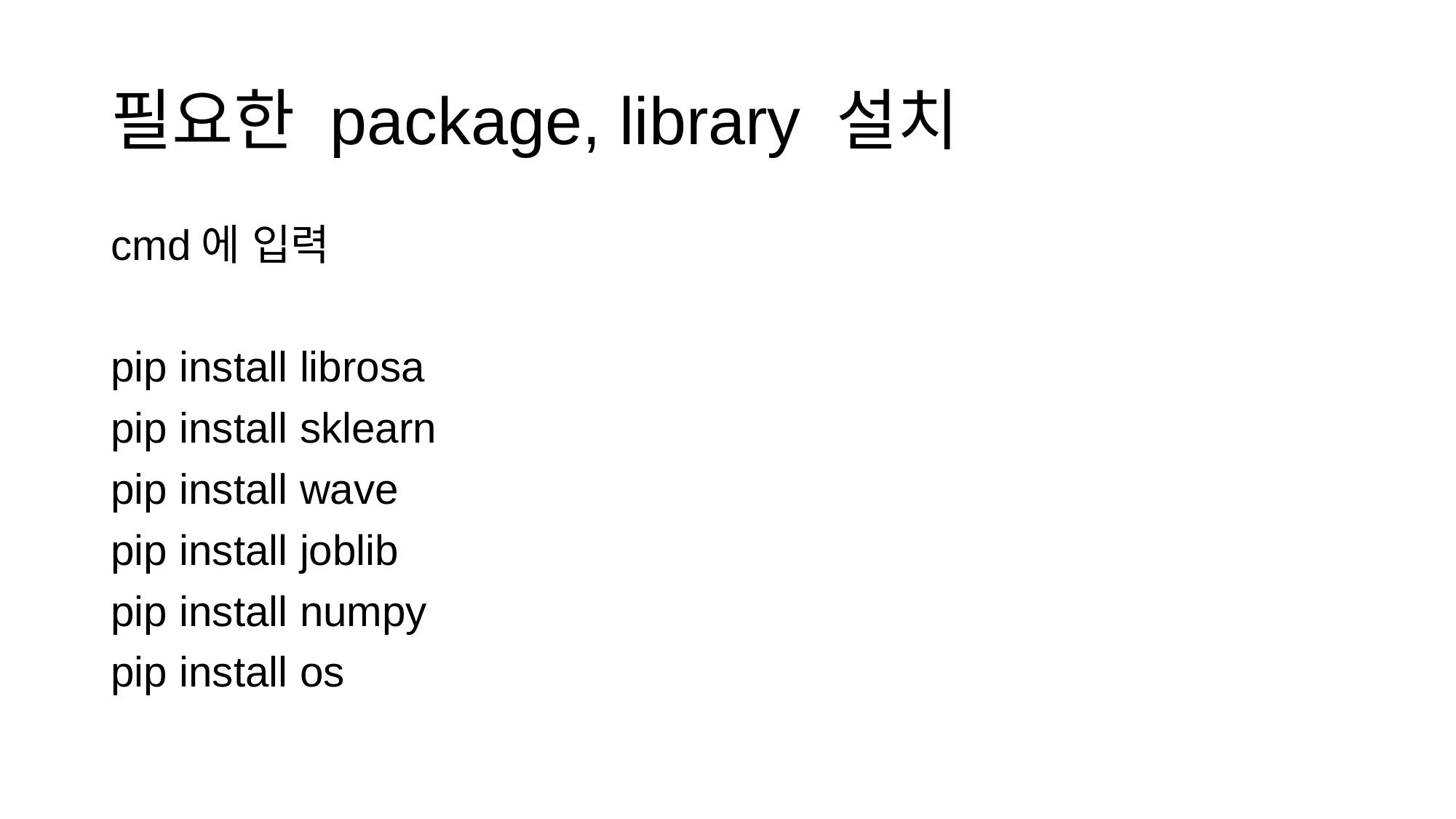

# 필요한 package, library 설치
cmd에 입력

pip install librosa
pip install sklearn
pip install wave
pip install joblib
pip install numpy
pip install os